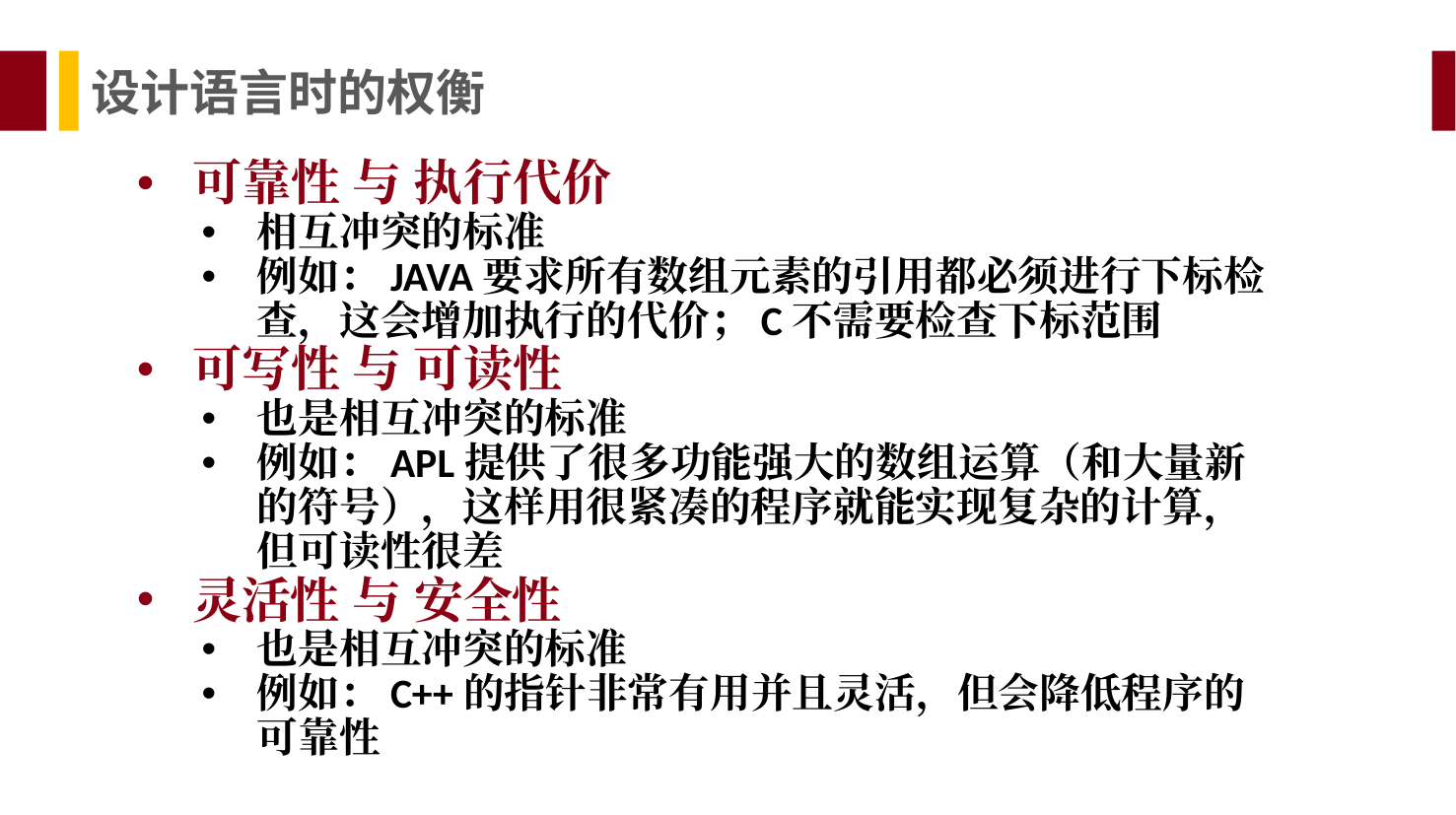

设计语言时的权衡
可靠性 与 执行代价
相互冲突的标准
例如：JAVA要求所有数组元素的引用都必须进行下标检查，这会增加执行的代价；C不需要检查下标范围
可写性 与 可读性
也是相互冲突的标准
例如：APL提供了很多功能强大的数组运算（和大量新的符号），这样用很紧凑的程序就能实现复杂的计算，但可读性很差
灵活性 与 安全性
也是相互冲突的标准
例如：C++的指针非常有用并且灵活，但会降低程序的可靠性